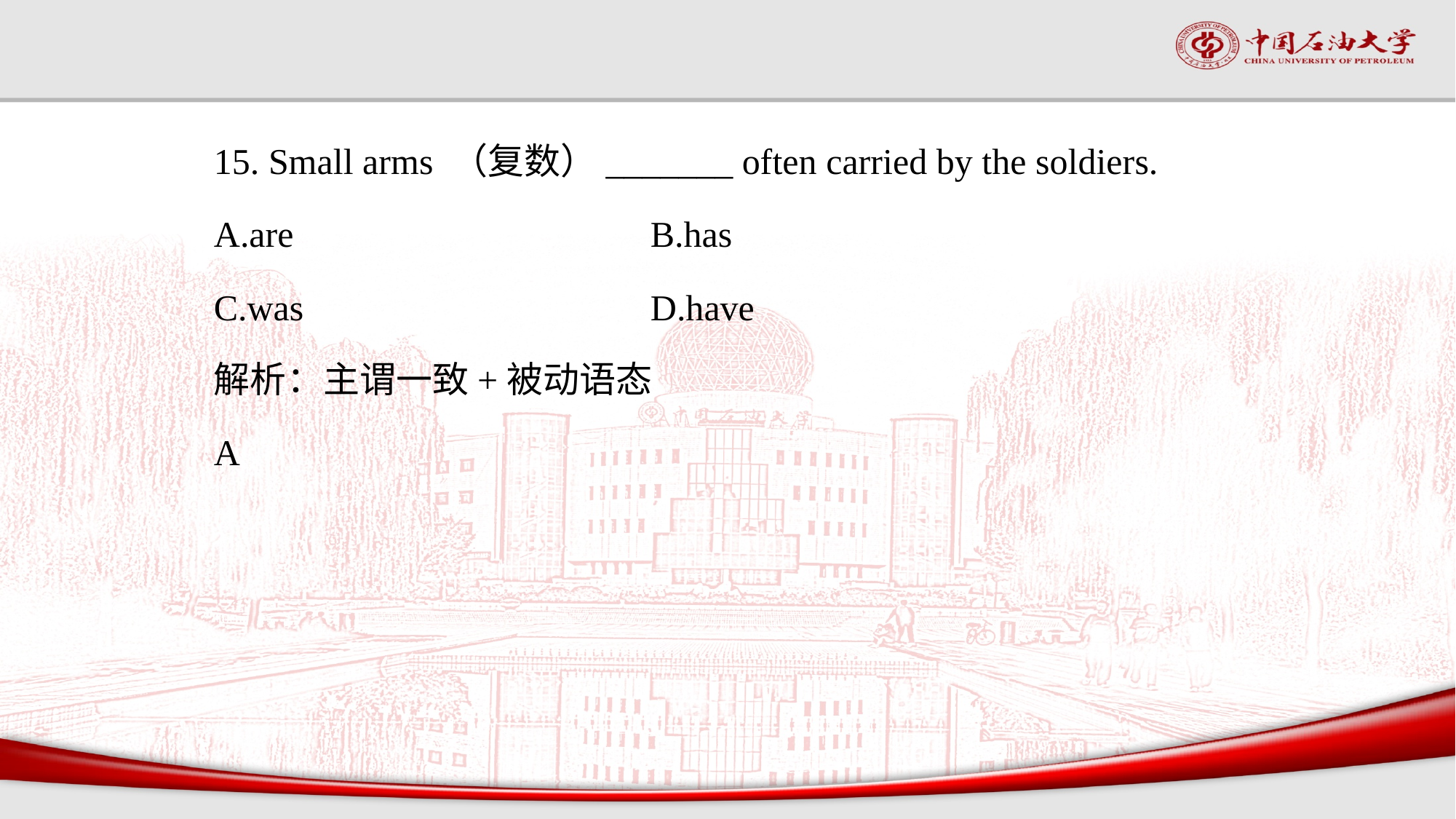

#
15. Small arms （复数）_______ often carried by the soldiers.
A.are				B.has
C.was				D.have
解析：主谓一致+被动语态
A